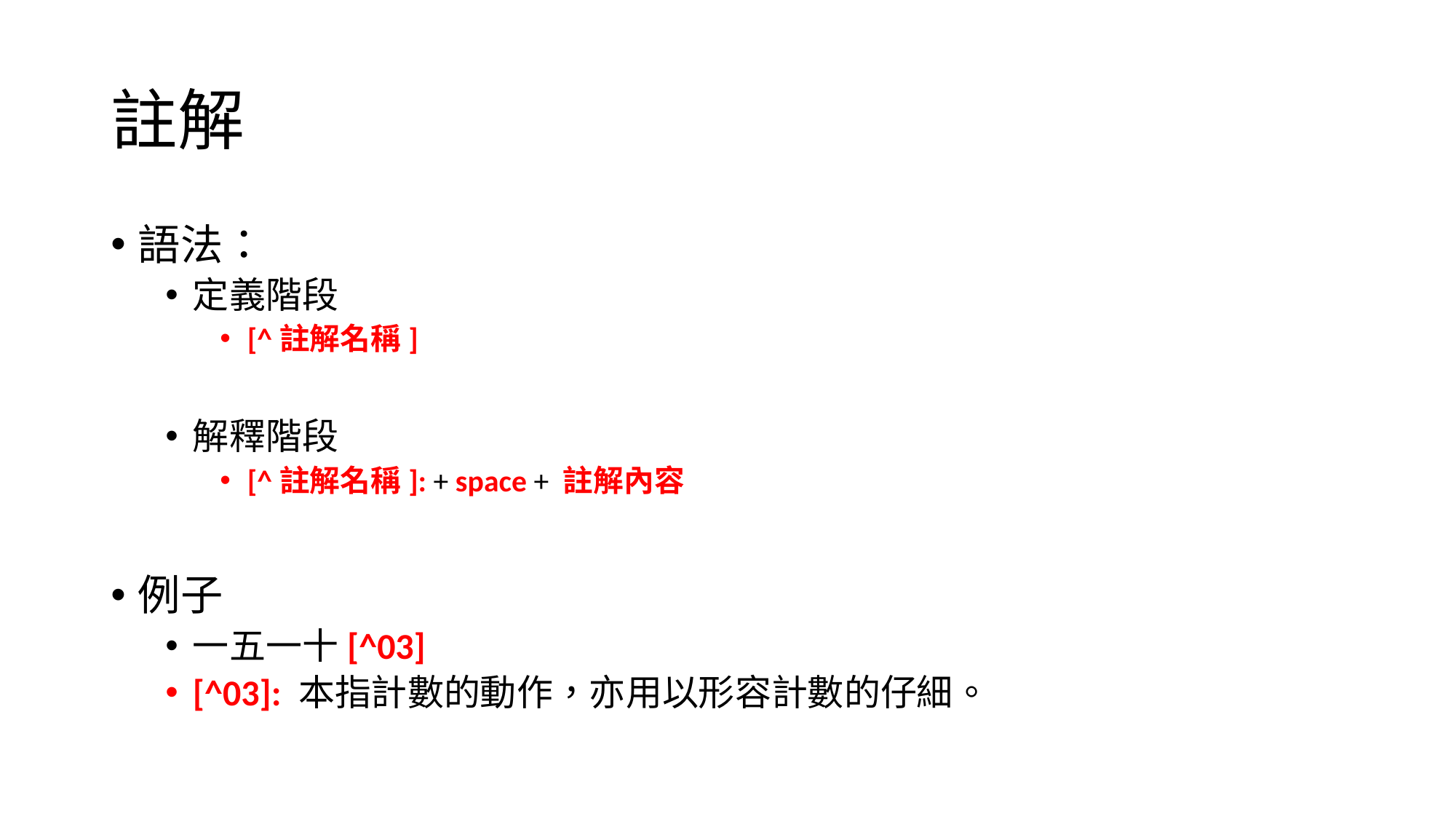

# 註解
語法：
定義階段
[^註解名稱]

解釋階段
[^註解名稱]: + space + 註解內容

例子
一五一十[^03]
[^03]: 本指計數的動作，亦用以形容計數的仔細。